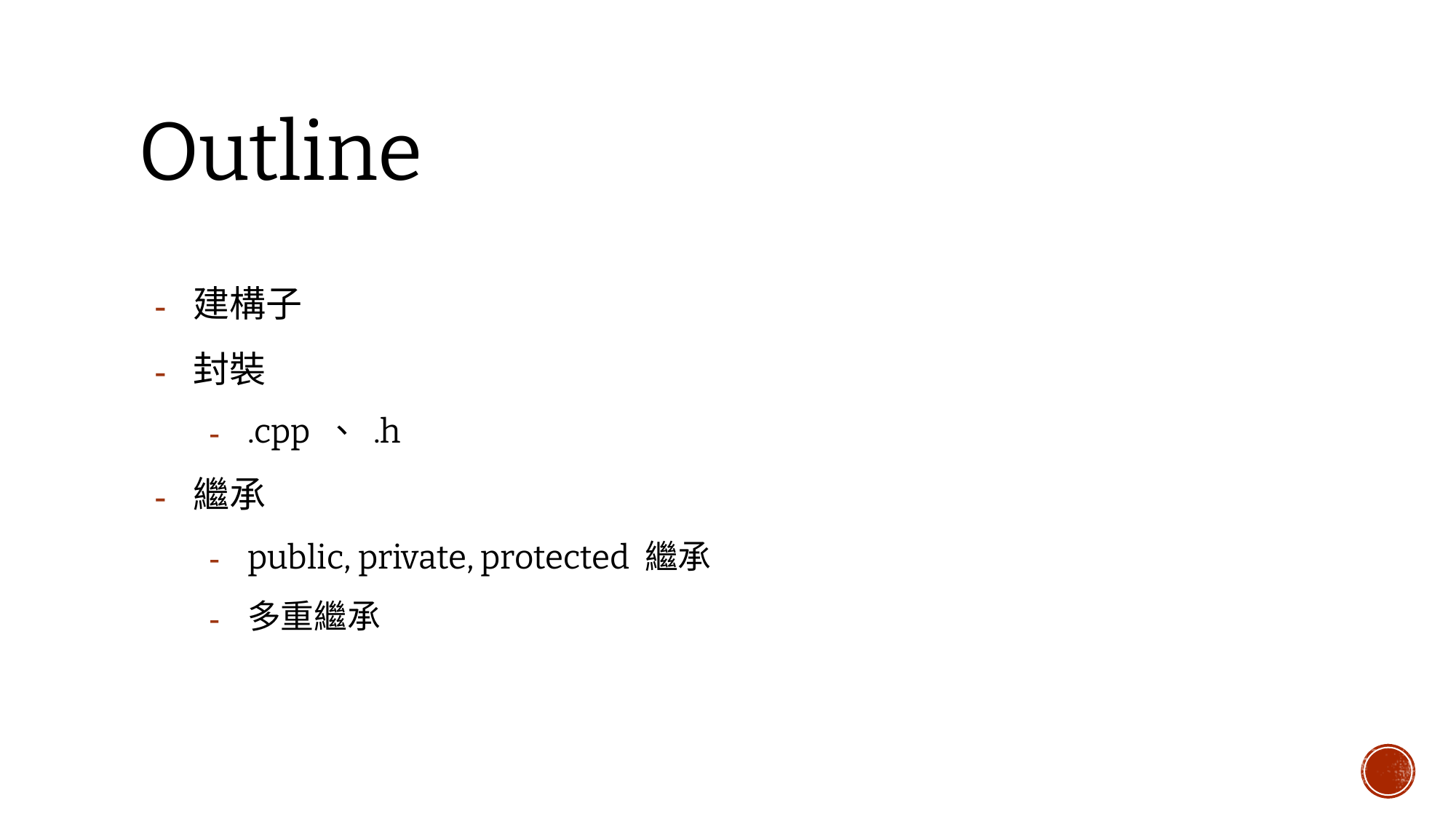

# Outline
建構子
封裝
.cpp 、 .h
繼承
public, private, protected 繼承
多重繼承